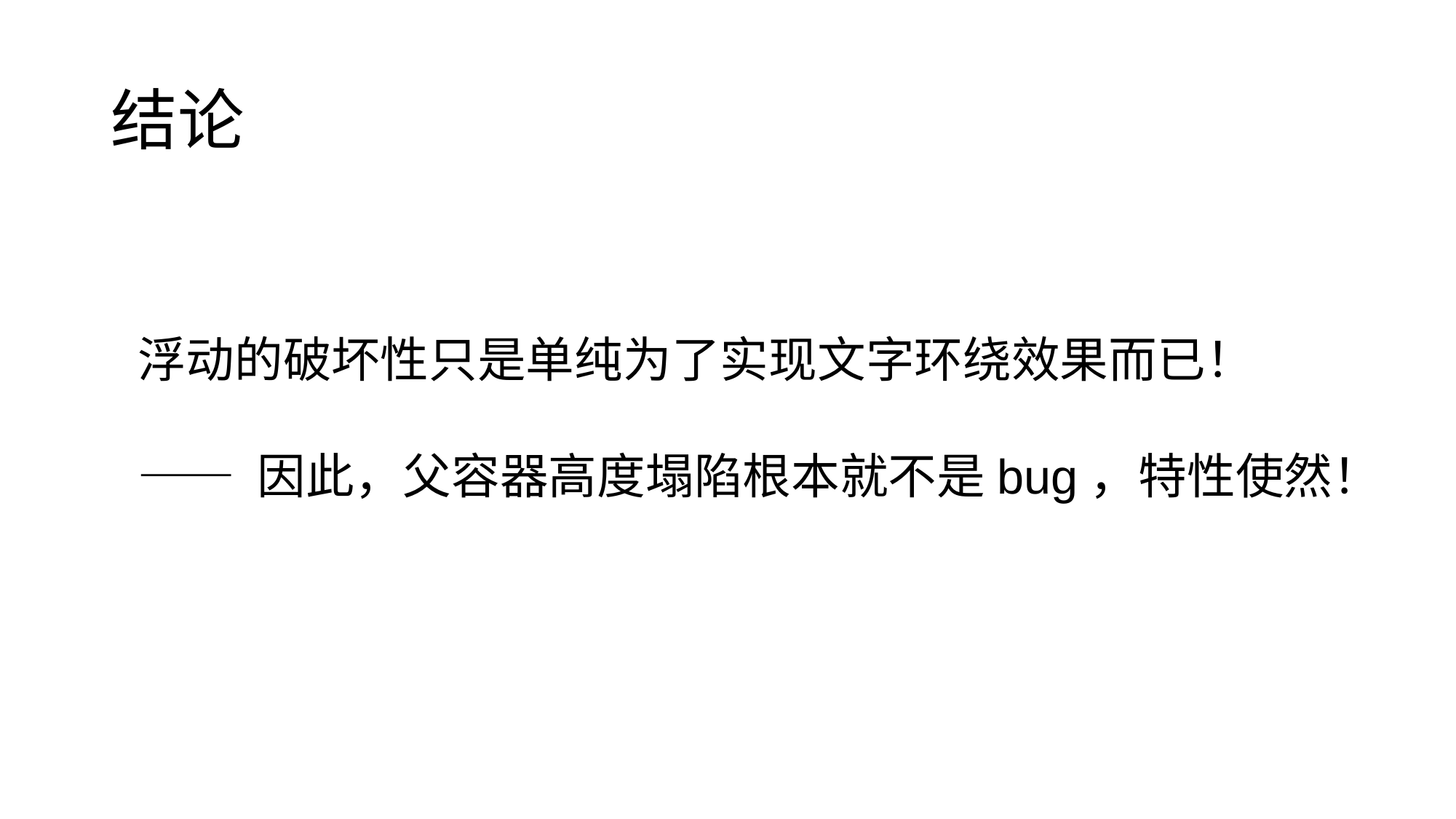

# 结论
浮动的破坏性只是单纯为了实现文字环绕效果而已！
—— 因此，父容器高度塌陷根本就不是bug，特性使然！